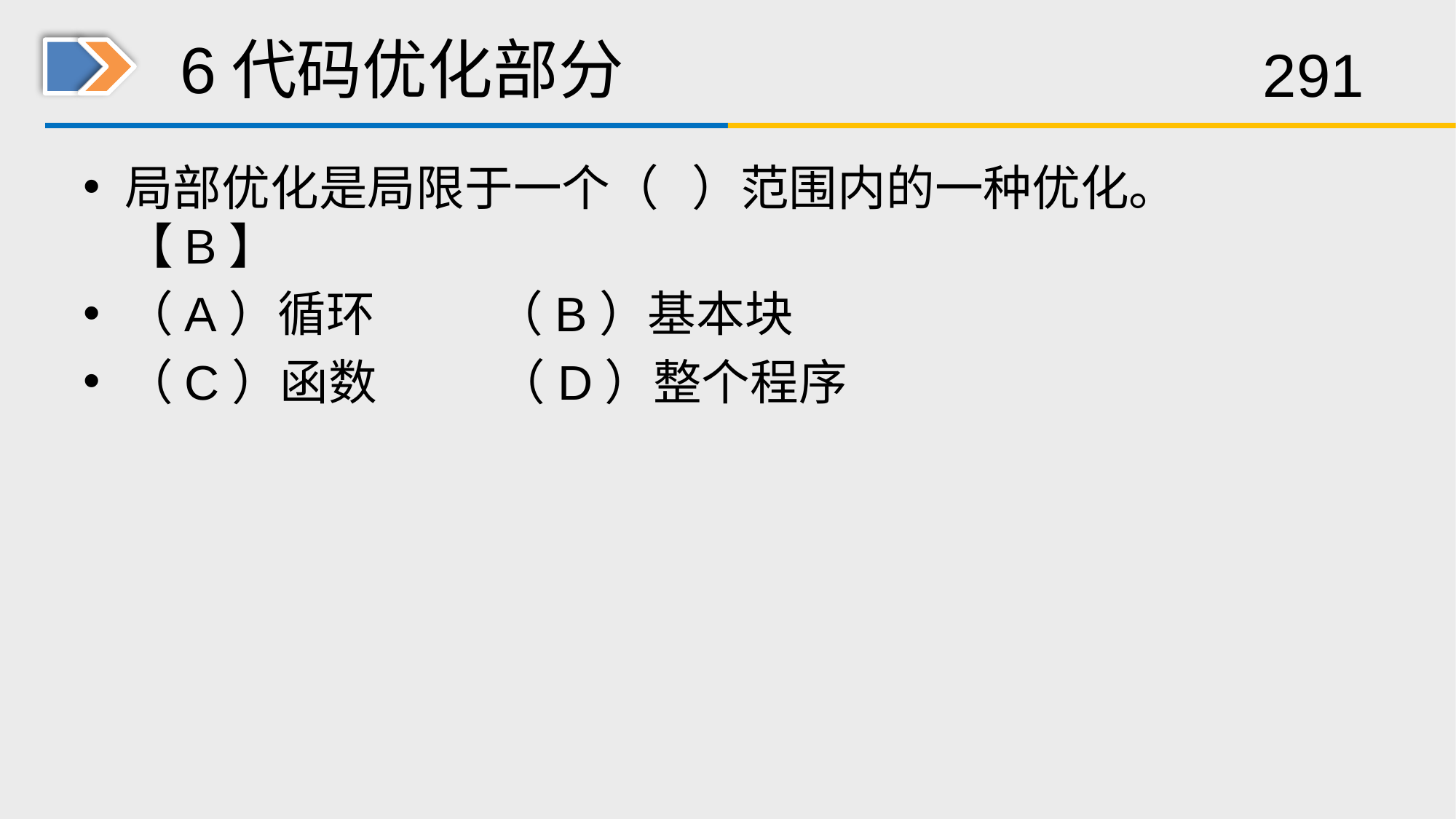

# 6代码优化部分
291
局部优化是局限于一个（   ）范围内的一种优化。【B】
（A）循环           （B）基本块
（C）函数           （D）整个程序